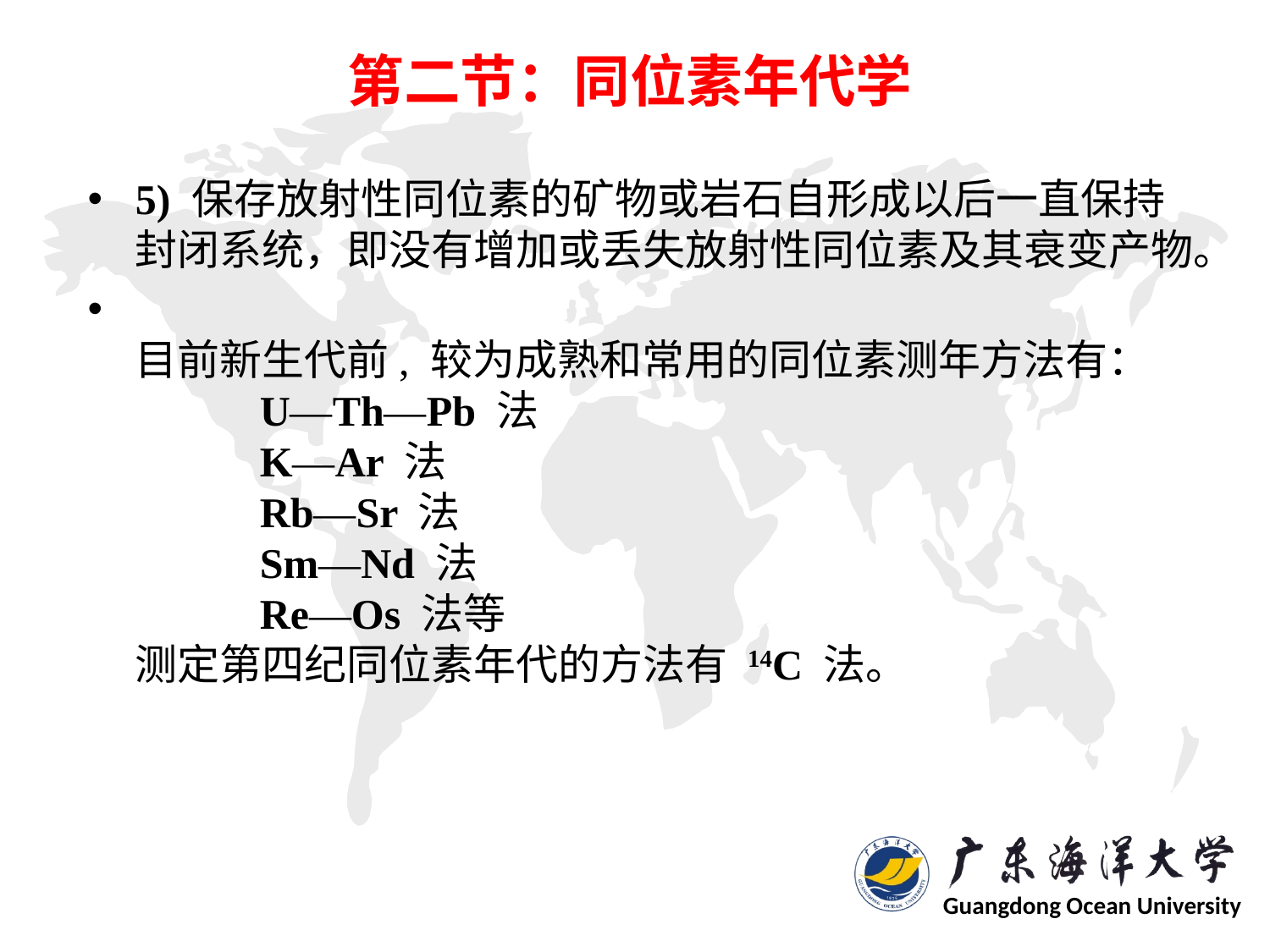

# 第二节：同位素年代学
5) 保存放射性同位素的矿物或岩石自形成以后一直保持封闭系统，即没有增加或丢失放射性同位素及其衰变产物。
目前新生代前, 较为成熟和常用的同位素测年方法有：
            U—Th—Pb 法
            K—Ar 法
            Rb—Sr 法
            Sm—Nd 法
            Re—Os 法等
测定第四纪同位素年代的方法有 14C 法。